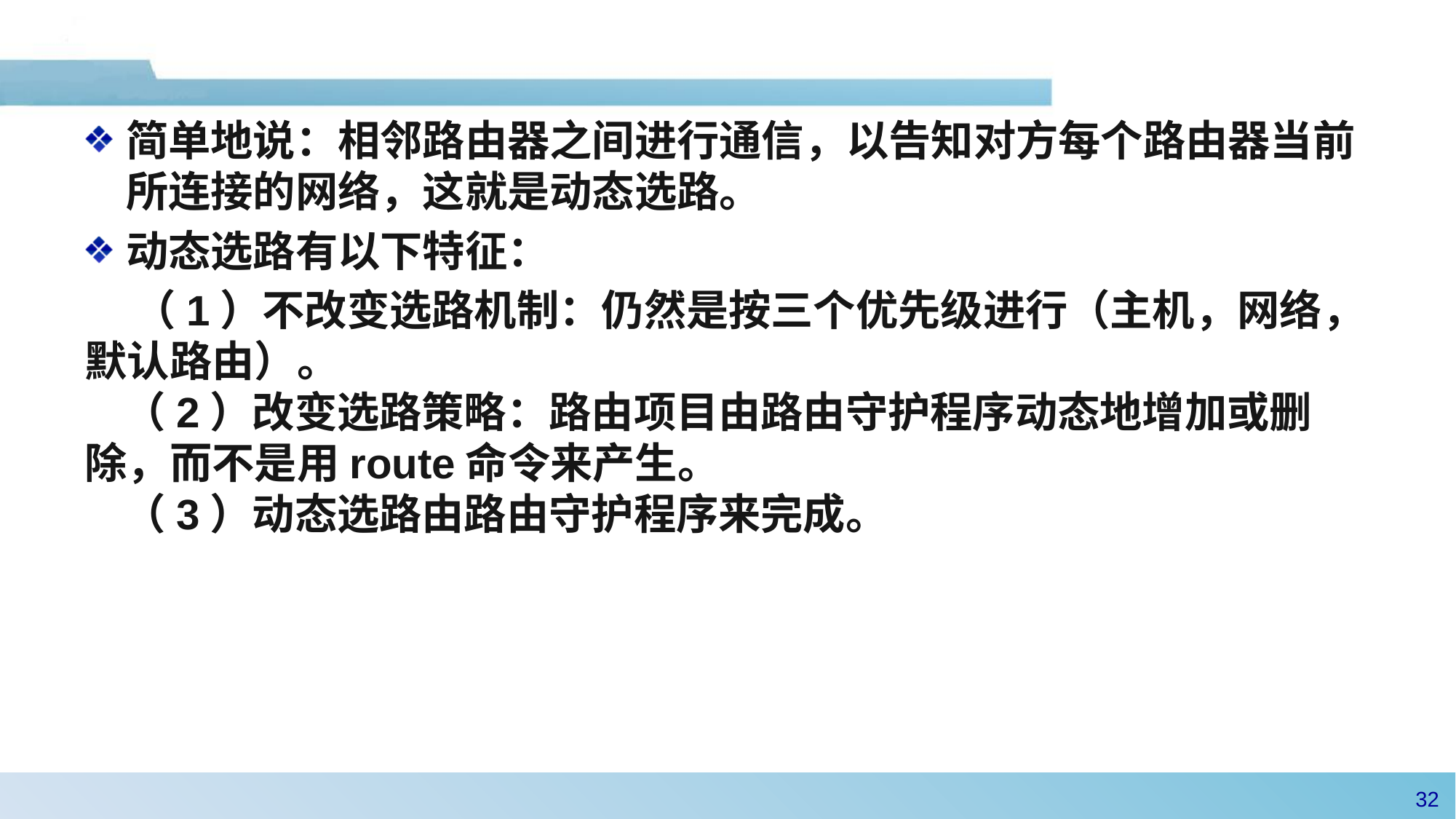

#
简单地说：相邻路由器之间进行通信，以告知对方每个路由器当前所连接的网络，这就是动态选路。
动态选路有以下特征：
    （1）不改变选路机制：仍然是按三个优先级进行（主机，网络，默认路由）。
    （2）改变选路策略：路由项目由路由守护程序动态地增加或删除，而不是用route命令来产生。
    （3）动态选路由路由守护程序来完成。
32